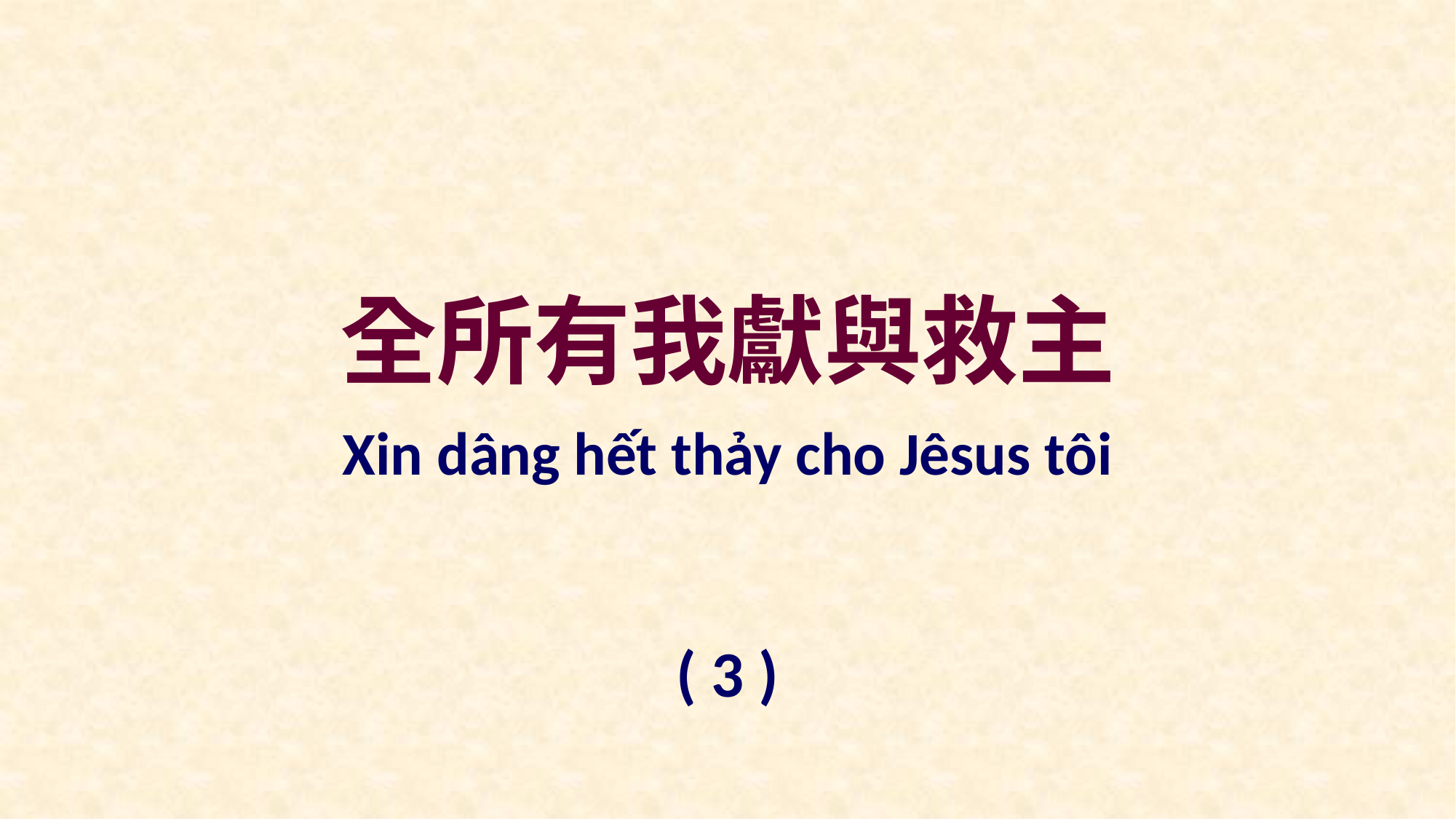

全所有我獻與救主
Xin dâng hết thảy cho Jêsus tôi
( 3 )